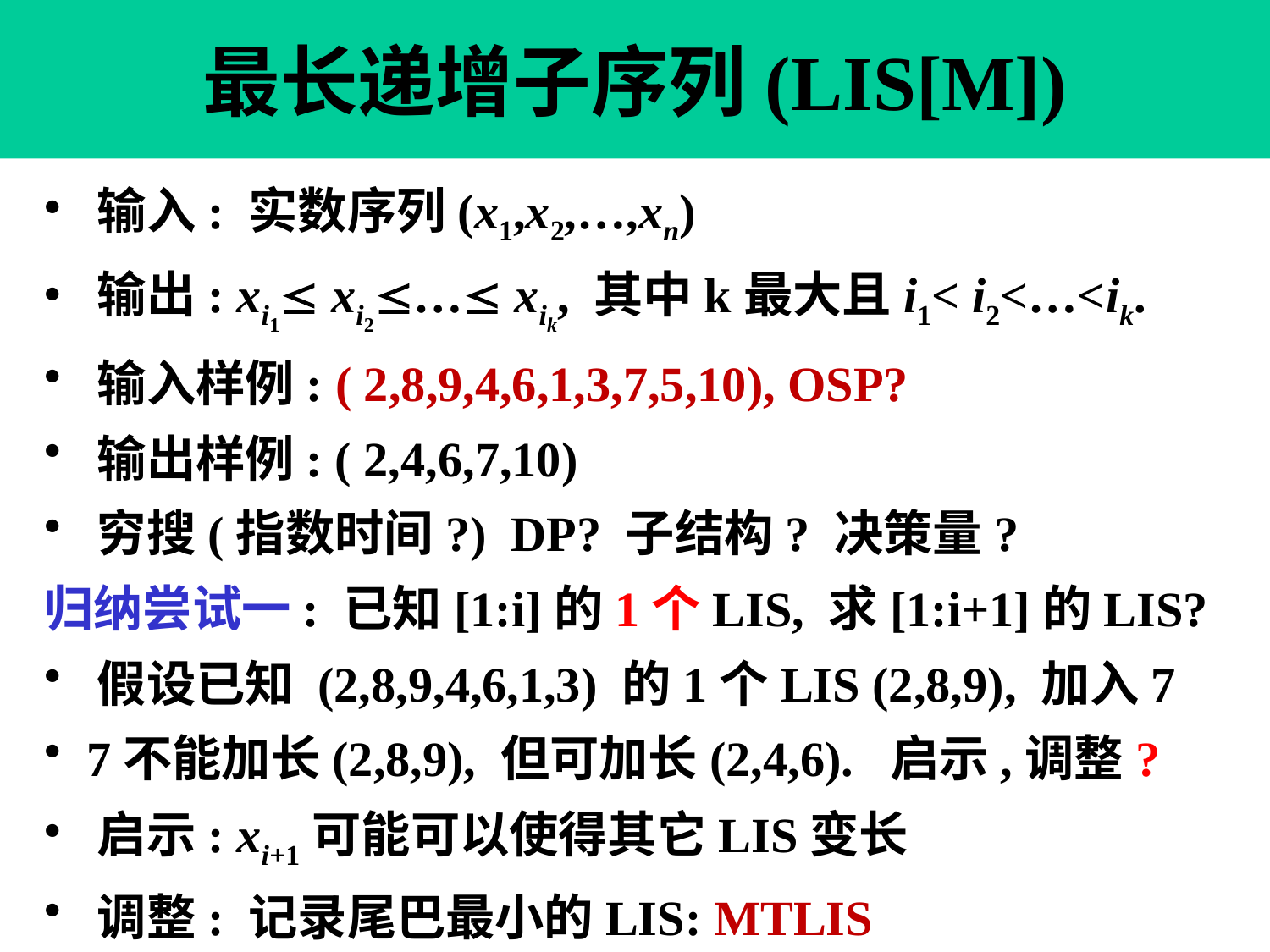

# 最长递增子序列(LIS[M])
 输入: 实数序列(x1,x2,…,xn)
 输出: xi1≤ xi2≤…≤ xik, 其中k最大且i1< i2<…<ik.
 输入样例: ( 2,8,9,4,6,1,3,7,5,10), OSP?
 输出样例: ( 2,4,6,7,10)
 穷搜(指数时间?)  DP? 子结构? 决策量?
归纳尝试一: 已知[1:i]的1个LIS, 求[1:i+1]的LIS?
 假设已知 (2,8,9,4,6,1,3) 的1个LIS (2,8,9), 加入7
 7不能加长(2,8,9), 但可加长(2,4,6).  启示,调整?
 启示: xi+1可能可以使得其它LIS变长
 调整: 记录尾巴最小的LIS: MTLIS